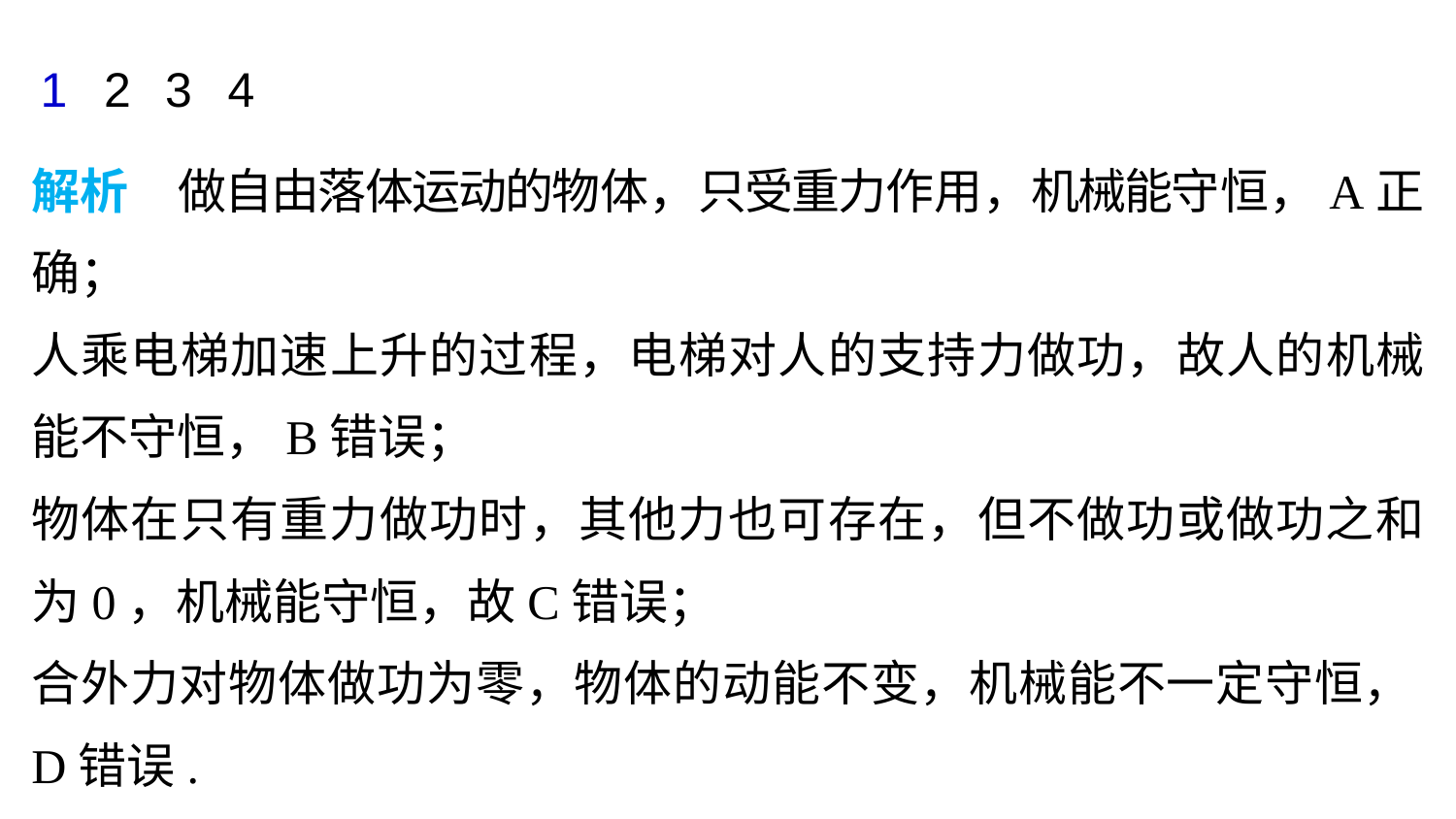

1
2
3
4
解析　做自由落体运动的物体，只受重力作用，机械能守恒，A正确；
人乘电梯加速上升的过程，电梯对人的支持力做功，故人的机械能不守恒，B错误；
物体在只有重力做功时，其他力也可存在，但不做功或做功之和为0，机械能守恒，故C错误；
合外力对物体做功为零，物体的动能不变，机械能不一定守恒，D错误.
答案　A